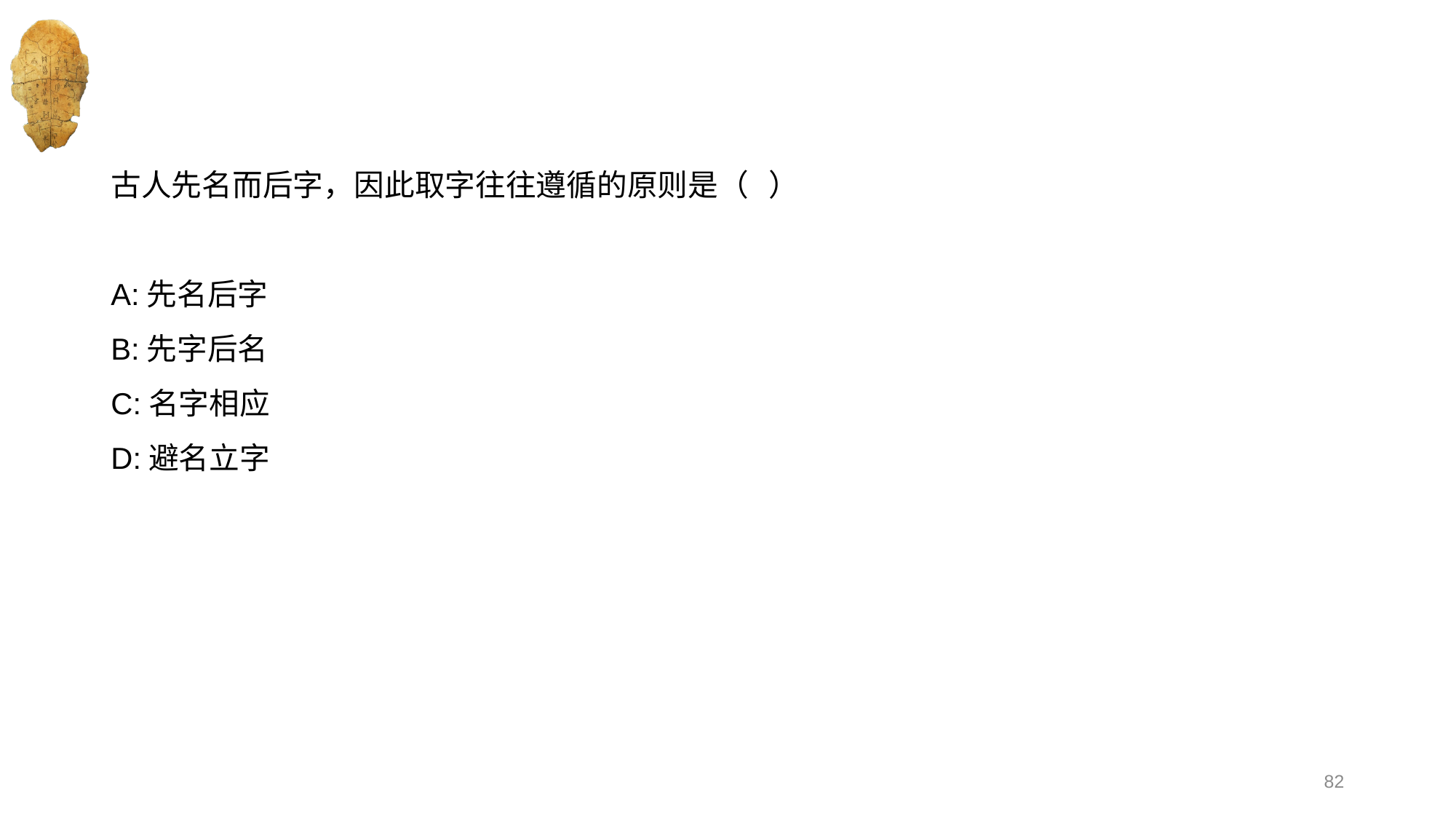

#
古人先名而后字，因此取字往往遵循的原则是（   ）

A:先名后字
B:先字后名
C:名字相应
D:避名立字

82